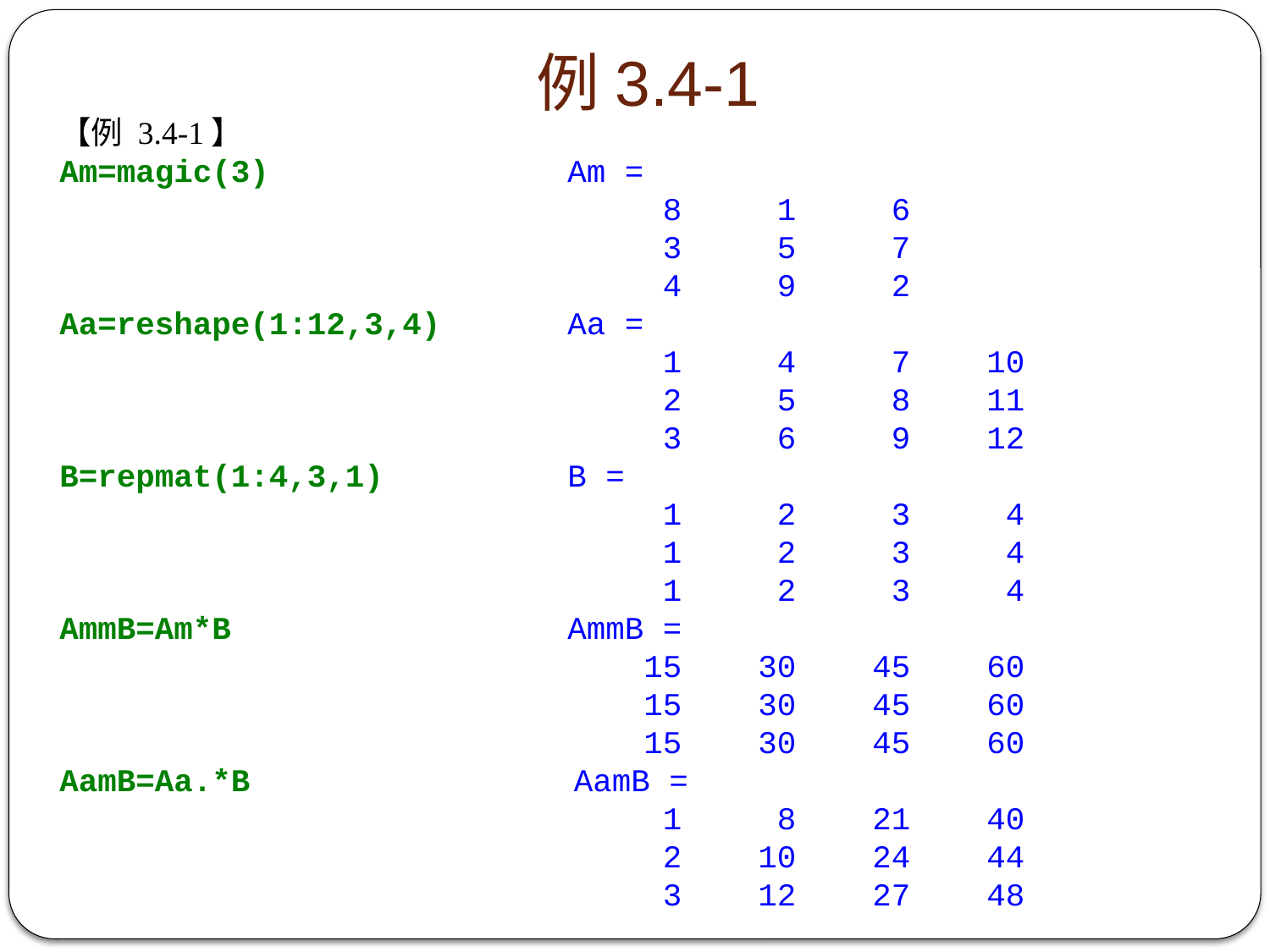

# 例3.4-1
【例 3.4-1】
Am=magic(3)			Am =
     8     1     6
     3     5     7
     4     9     2
Aa=reshape(1:12,3,4) 	Aa =
     1     4     7    10
     2     5     8    11
     3     6     9    12
B=repmat(1:4,3,1)		B =
     1     2     3     4
     1     2     3     4
     1     2     3     4
AmmB=Am*B			AmmB =
    15    30    45    60
    15    30    45    60
    15    30    45    60
AamB=Aa.*B		       AamB =
     1     8    21    40
     2    10    24    44
     3    12    27    48